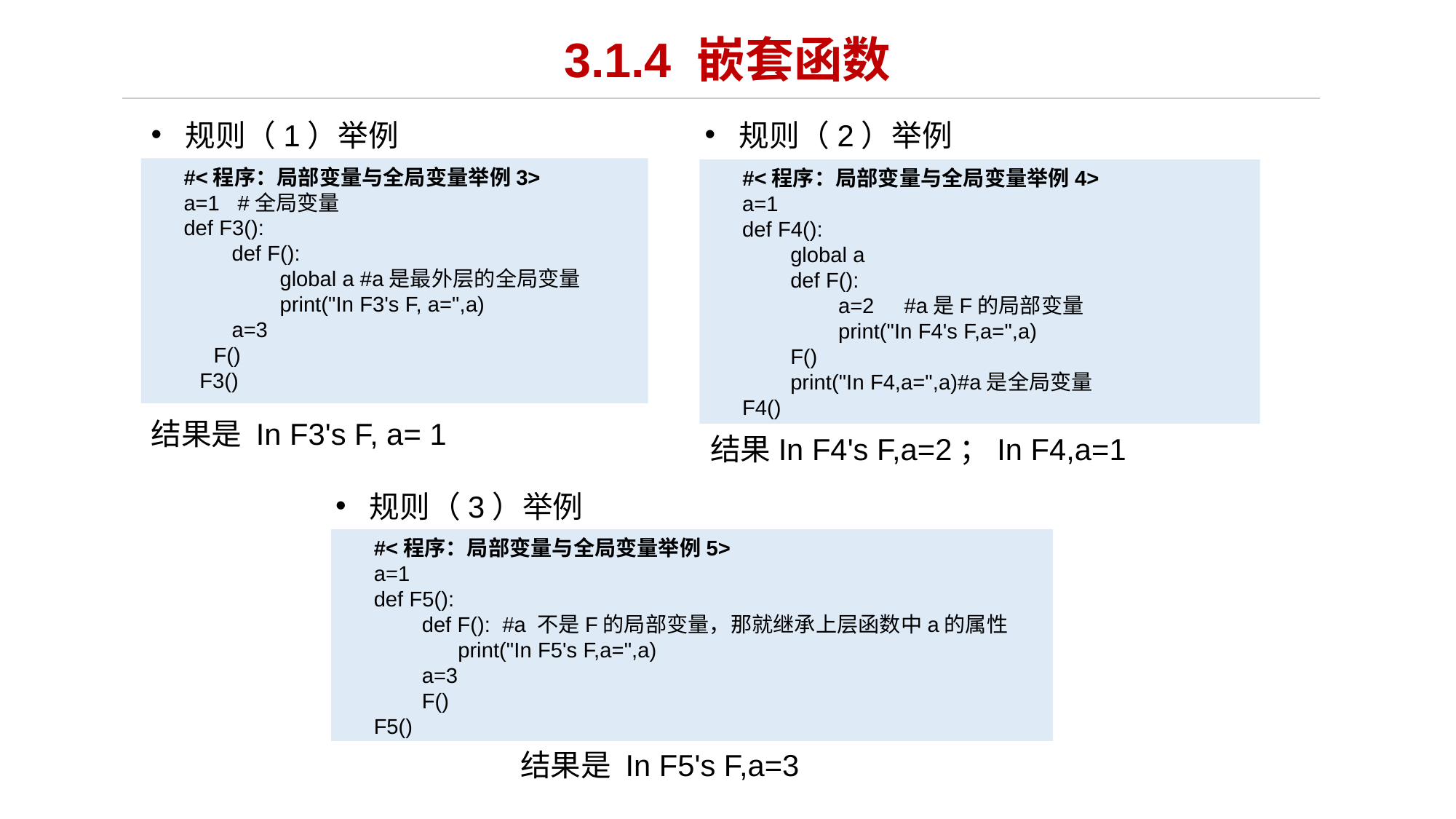

3.1.4 嵌套函数
规则（1）举例
规则（2）举例
#<程序：局部变量与全局变量举例3>
a=1   #全局变量
def F3():
        def F():
                global a #a是最外层的全局变量
                print("In F3's F, a=",a)
        a=3
     F()
F3()
#<程序：局部变量与全局变量举例4>
a=1
def F4():
        global a
        def F():
                a=2     #a是F的局部变量
                print("In F4's F,a=",a)
        F()
        print("In F4,a=",a)#a是全局变量
F4()

结果是 In F3's F, a= 1
结果In F4's F,a=2；In F4,a=1
规则（3）举例
#<程序：局部变量与全局变量举例5>
a=1
def F5():
        def F():  #a 不是F的局部变量，那就继承上层函数中a的属性
              print("In F5's F,a=",a)
        a=3
        F()
F5()
结果是 In F5's F,a=3